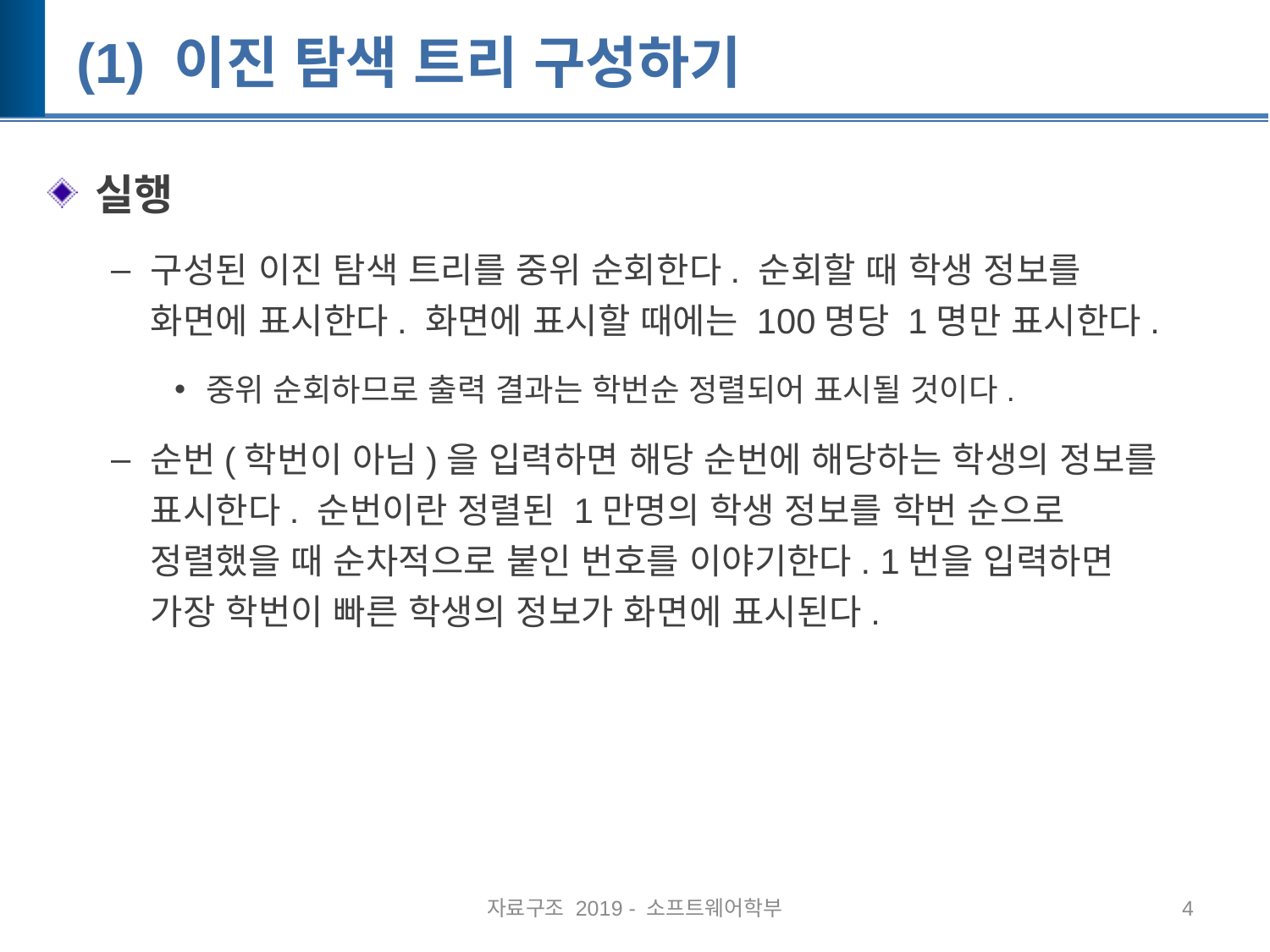

# (1) 이진 탐색 트리 구성하기
실행
구성된 이진 탐색 트리를 중위 순회한다. 순회할 때 학생 정보를 화면에 표시한다. 화면에 표시할 때에는 100명당 1명만 표시한다.
중위 순회하므로 출력 결과는 학번순 정렬되어 표시될 것이다.
순번(학번이 아님)을 입력하면 해당 순번에 해당하는 학생의 정보를 표시한다. 순번이란 정렬된 1만명의 학생 정보를 학번 순으로 정렬했을 때 순차적으로 붙인 번호를 이야기한다. 1번을 입력하면 가장 학번이 빠른 학생의 정보가 화면에 표시된다.

자료구조 2019 - 소프트웨어학부
4